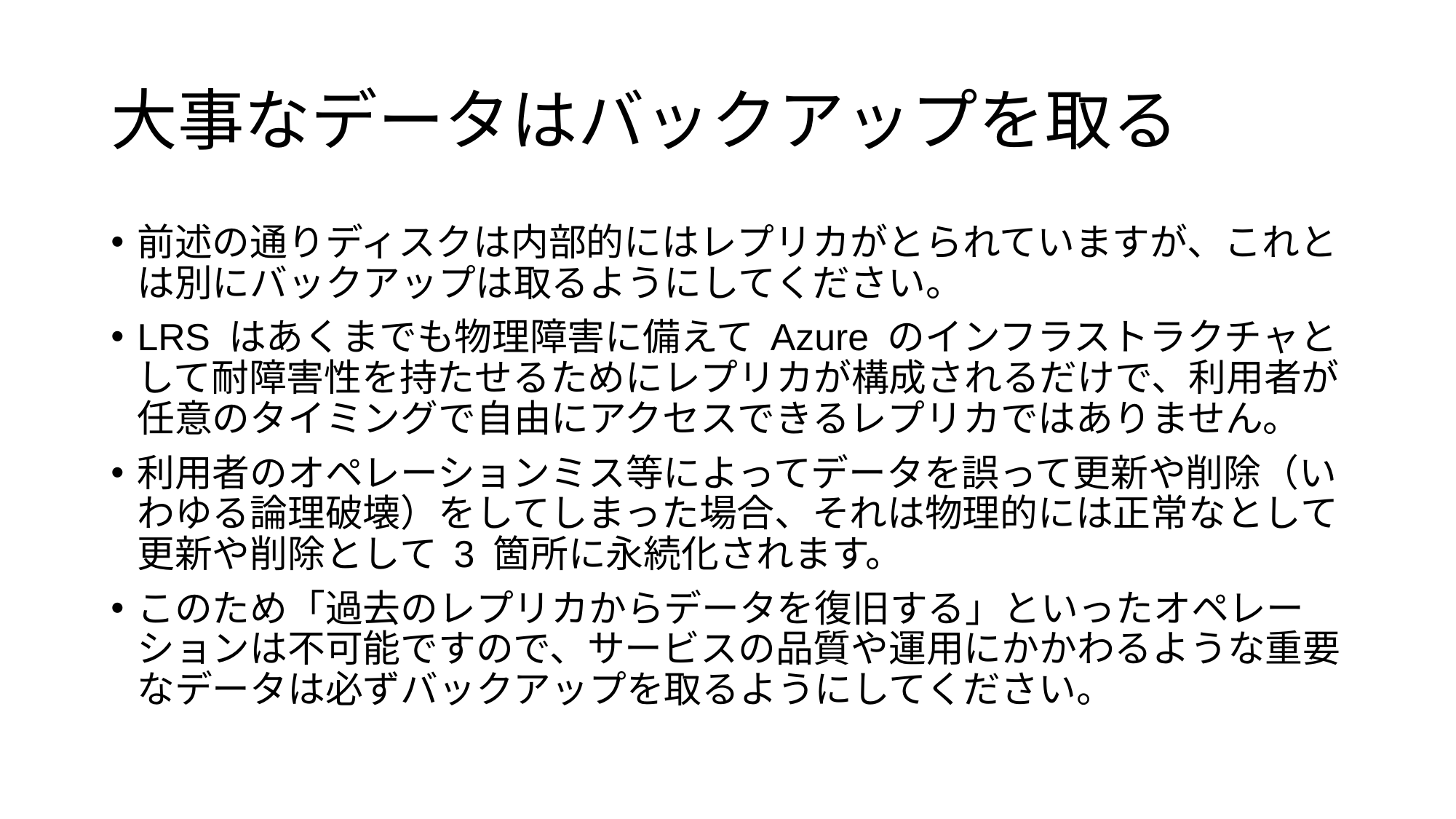

# 大事なデータはバックアップを取る
前述の通りディスクは内部的にはレプリカがとられていますが、これとは別にバックアップは取るようにしてください。
LRS はあくまでも物理障害に備えて Azure のインフラストラクチャとして耐障害性を持たせるためにレプリカが構成されるだけで、利用者が任意のタイミングで自由にアクセスできるレプリカではありません。
利用者のオペレーションミス等によってデータを誤って更新や削除（いわゆる論理破壊）をしてしまった場合、それは物理的には正常なとして更新や削除として 3 箇所に永続化されます。
このため「過去のレプリカからデータを復旧する」といったオペレーションは不可能ですので、サービスの品質や運用にかかわるような重要なデータは必ずバックアップを取るようにしてください。